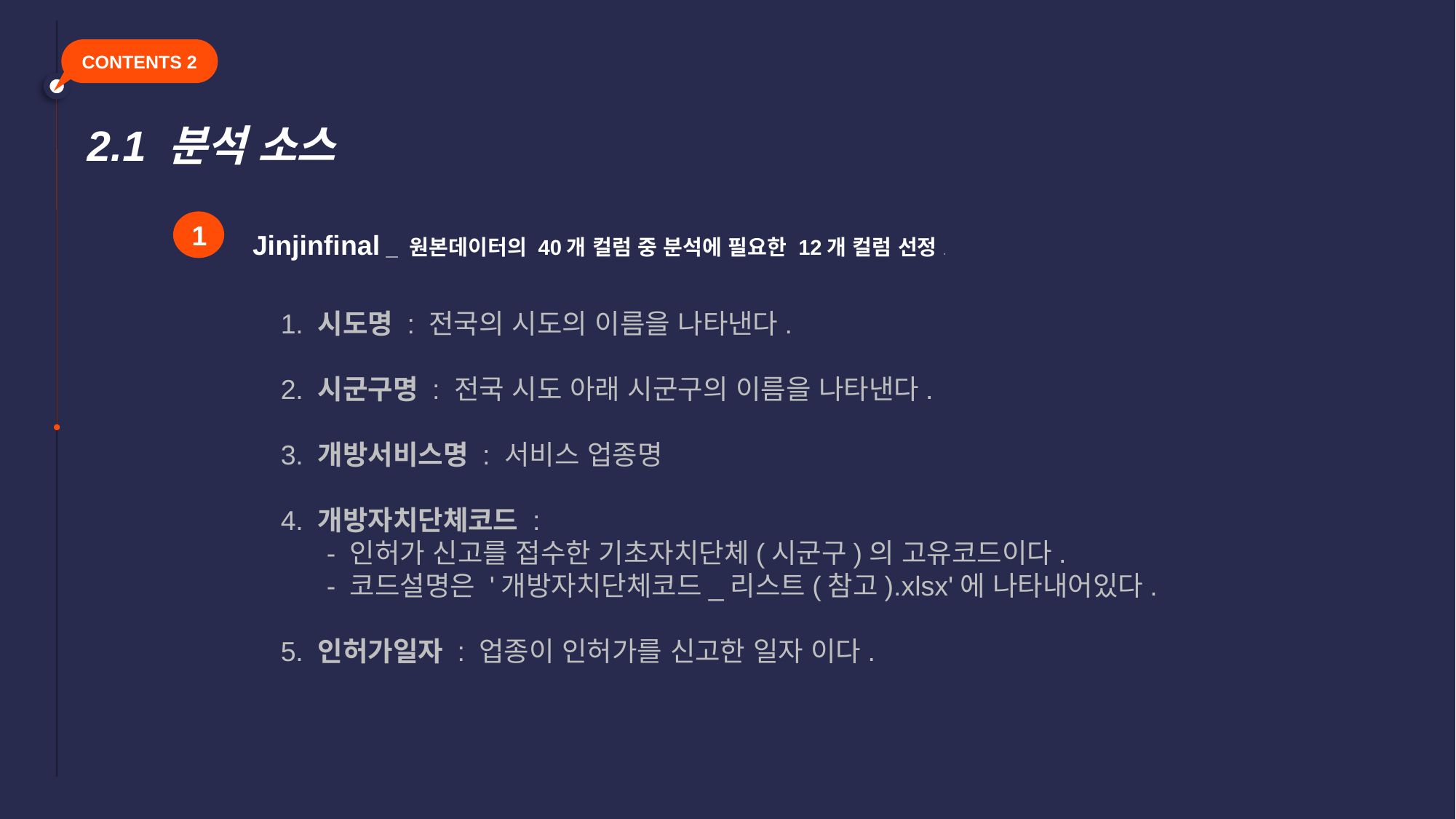

CONTENTS 2

2.1 분석 소스
Jinjinfinal _ 원본데이터의 40개 컬럼 중 분석에 필요한 12개 컬럼 선정.
1
1. 시도명 : 전국의 시도의 이름을 나타낸다.

2. 시군구명 : 전국 시도 아래 시군구의 이름을 나타낸다.

3. 개방서비스명 : 서비스 업종명

4. 개방자치단체코드 :
      - 인허가 신고를 접수한 기초자치단체(시군구)의 고유코드이다.
      - 코드설명은 '개방자치단체코드_리스트(참고).xlsx'에 나타내어있다.

5. 인허가일자 : 업종이 인허가를 신고한 일자 이다.